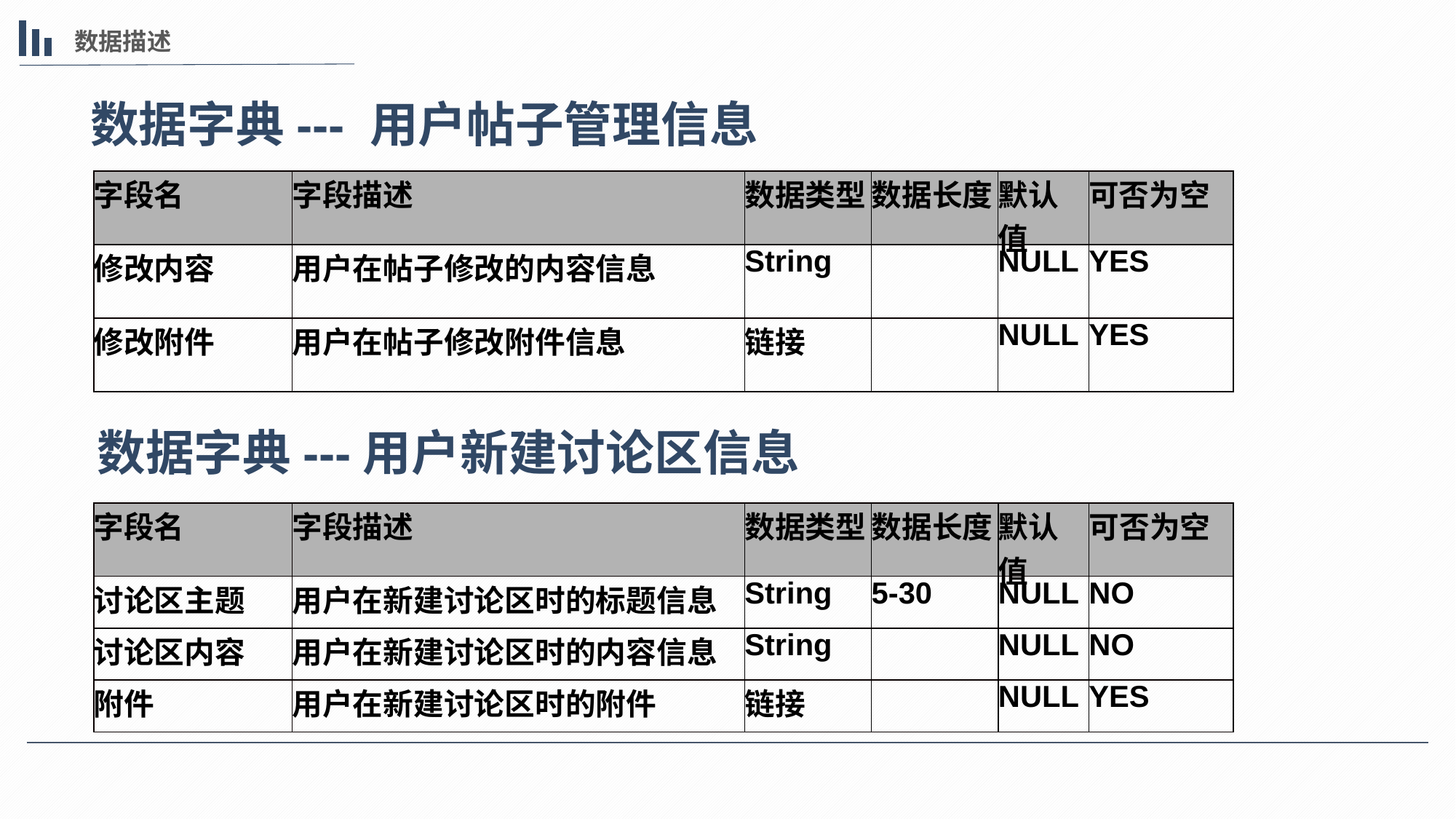

数据描述

数据字典--- 用户帖子管理信息

| 字段名 | 字段描述 | 数据类型 | 数据长度 | 默认值 | 可否为空 |
| --- | --- | --- | --- | --- | --- |
| 修改内容 | 用户在帖子修改的内容信息 | String |  | NULL | YES |
| 修改附件 | 用户在帖子修改附件信息 | 链接 |  | NULL | YES |
数据字典---用户新建讨论区信息
| 字段名 | 字段描述 | 数据类型 | 数据长度 | 默认值 | 可否为空 |
| --- | --- | --- | --- | --- | --- |
| 讨论区主题 | 用户在新建讨论区时的标题信息 | String | 5-30 | NULL | NO |
| 讨论区内容 | 用户在新建讨论区时的内容信息 | String |  | NULL | NO |
| 附件 | 用户在新建讨论区时的附件 | 链接 |  | NULL | YES |